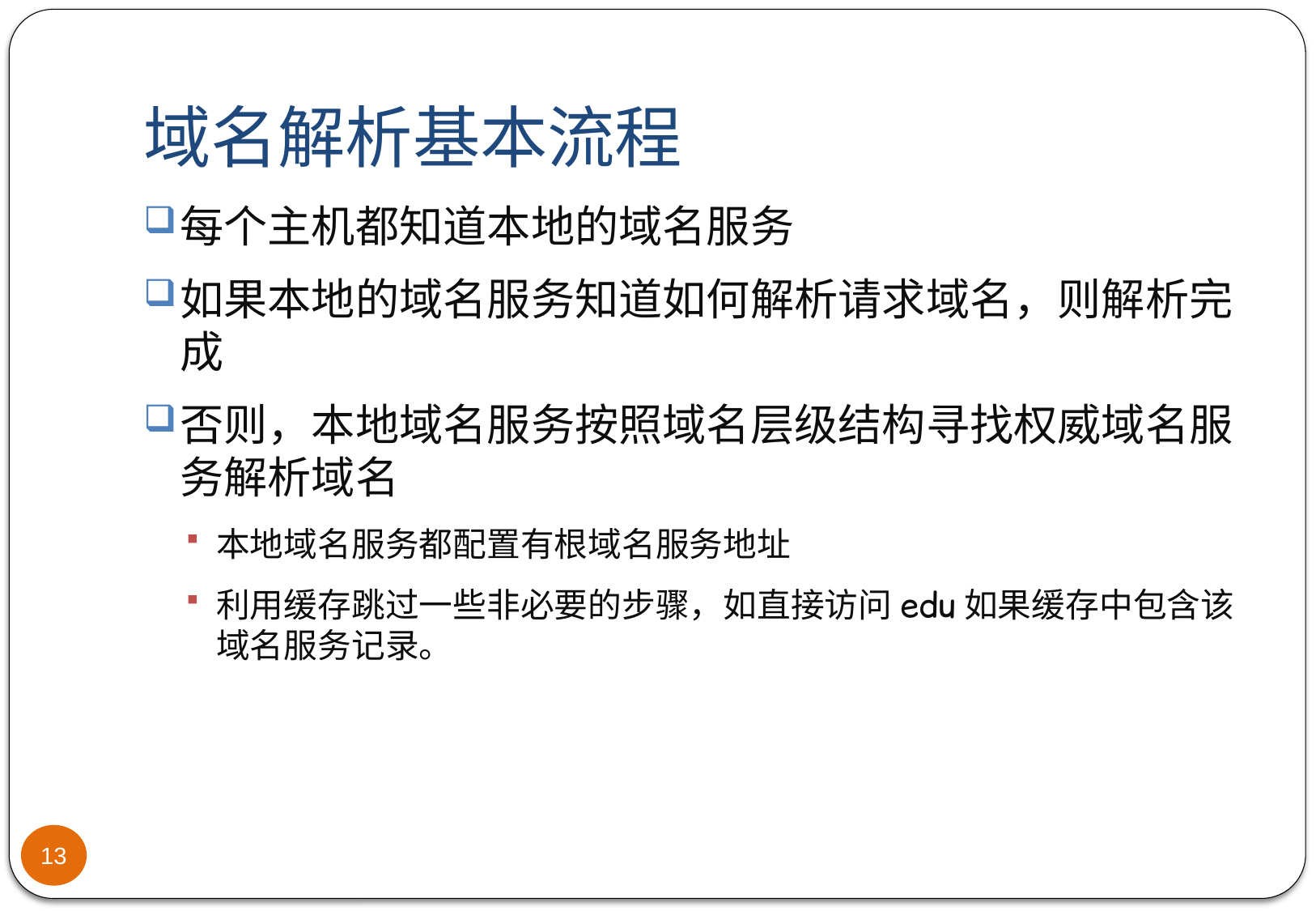

# 域名解析基本流程
每个主机都知道本地的域名服务
如果本地的域名服务知道如何解析请求域名，则解析完成
否则，本地域名服务按照域名层级结构寻找权威域名服务解析域名
本地域名服务都配置有根域名服务地址
利用缓存跳过一些非必要的步骤，如直接访问edu如果缓存中包含该域名服务记录。
13